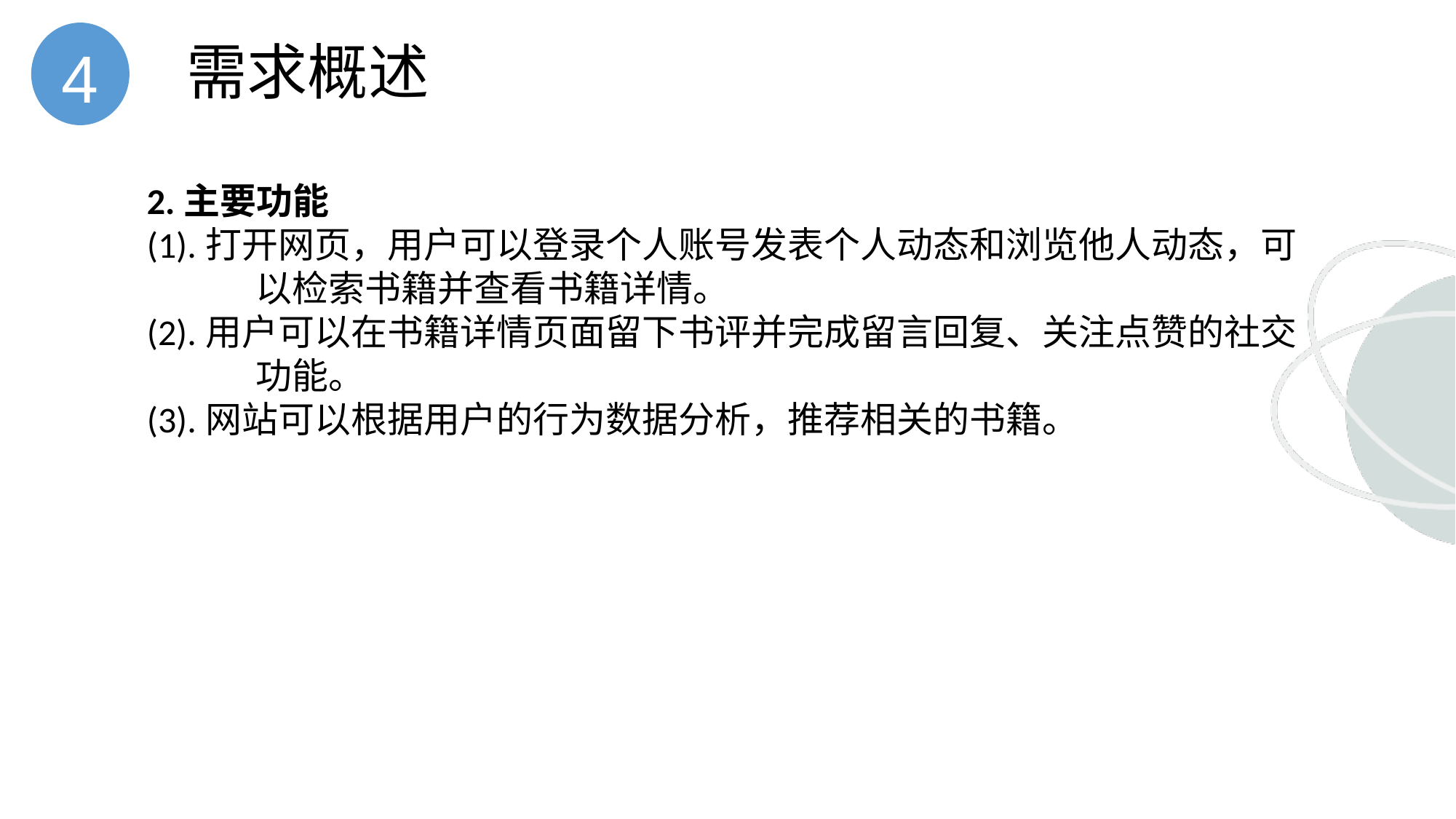

4
需求概述
2.主要功能
(1).打开网页，用户可以登录个人账号发表个人动态和浏览他人动态，可	以检索书籍并查看书籍详情。
(2).用户可以在书籍详情页面留下书评并完成留言回复、关注点赞的社交	功能。
(3).网站可以根据用户的行为数据分析，推荐相关的书籍。